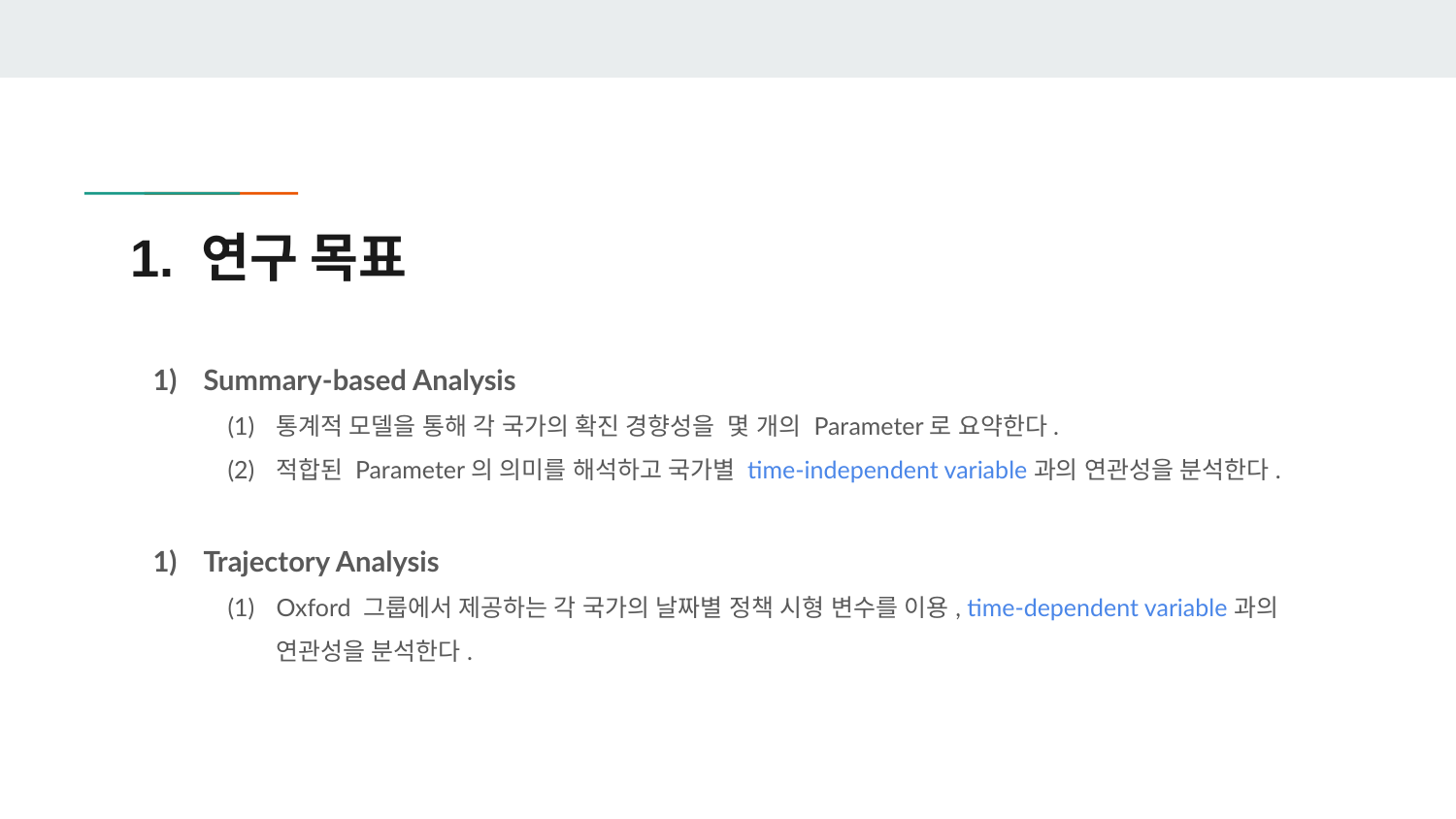

# 1. 연구 목표
Summary-based Analysis
통계적 모델을 통해 각 국가의 확진 경향성을  몇 개의 Parameter로 요약한다.
적합된 Parameter의 의미를 해석하고 국가별 time-independent variable과의 연관성을 분석한다.

Trajectory Analysis
Oxford 그룹에서 제공하는 각 국가의 날짜별 정책 시형 변수를 이용, time-dependent variable과의 연관성을 분석한다.